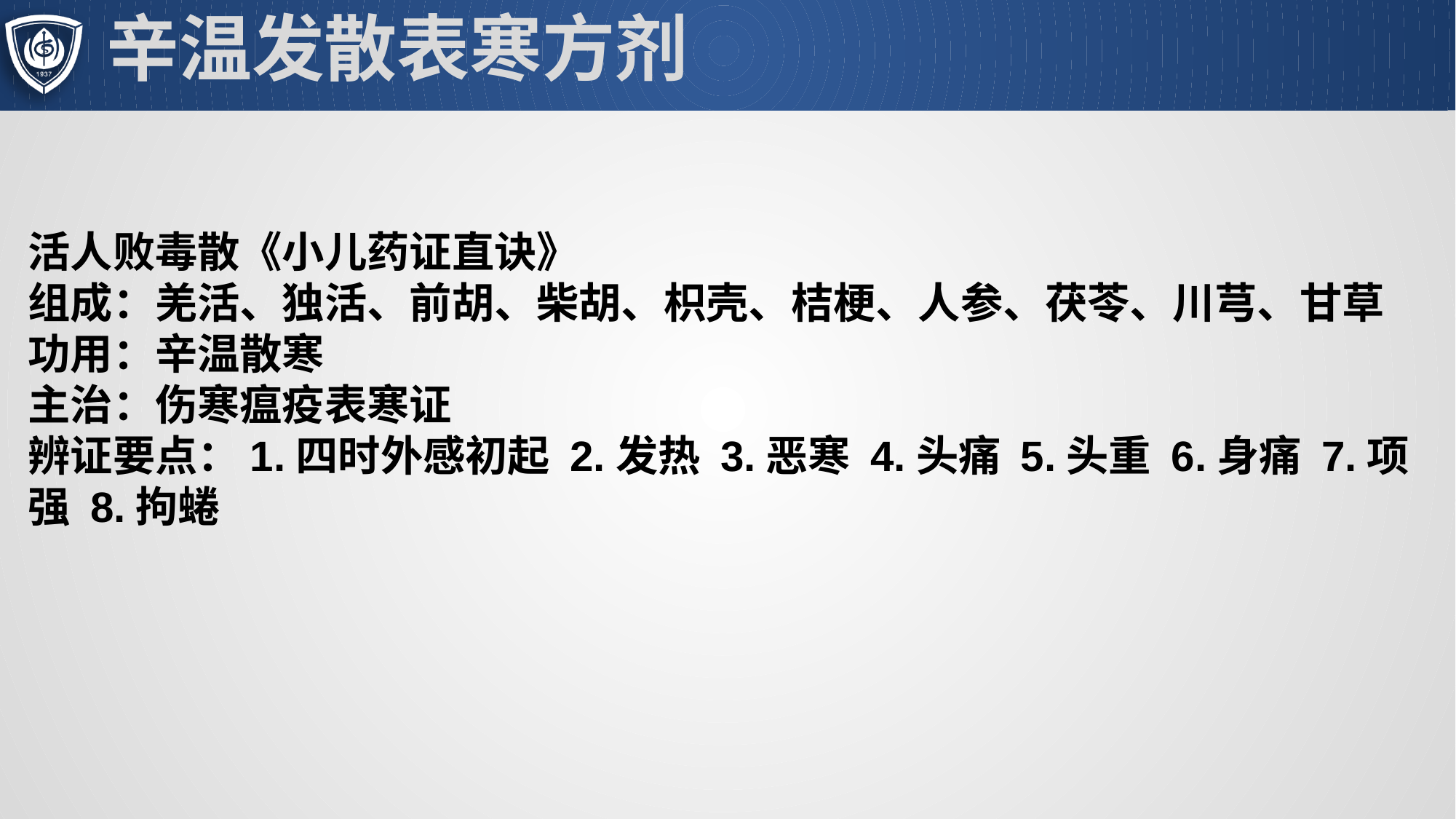

# 辛温发散表寒方剂
活人败毒散《小儿药证直诀》组成：羌活、独活、前胡、柴胡、枳壳、桔梗、人参、茯苓、川芎、甘草功用：辛温散寒主治：伤寒瘟疫表寒证辨证要点：1.四时外感初起 2.发热 3.恶寒 4.头痛 5.头重 6.身痛 7.项强 8.拘蜷